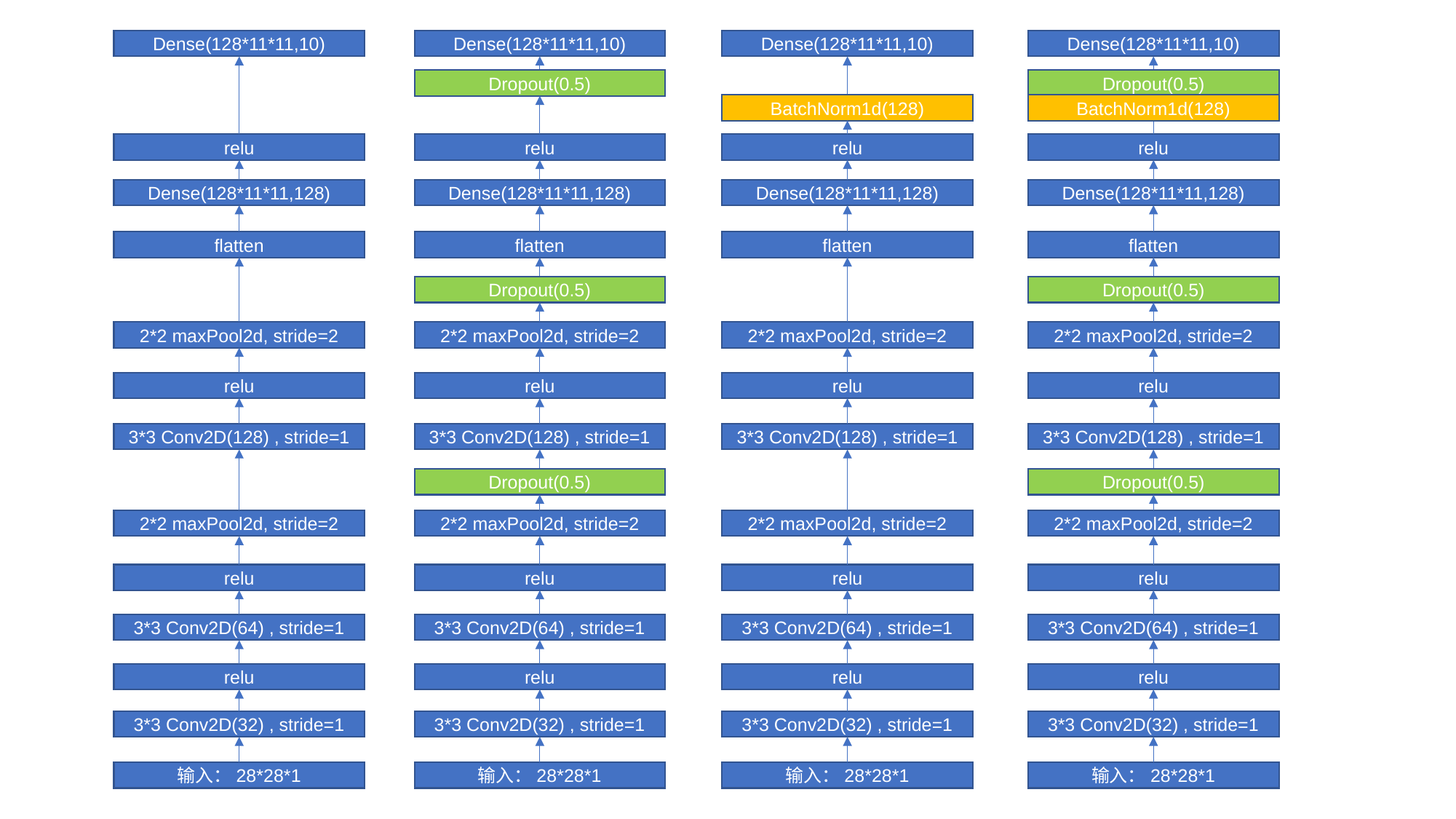

Dense(128*11*11,10)
Dense(128*11*11,10)
Dense(128*11*11,10)
Dense(128*11*11,10)
Dropout(0.5)
Dropout(0.5)
BatchNorm1d(128)
BatchNorm1d(128)
relu
relu
relu
relu
Dense(128*11*11,128)
Dense(128*11*11,128)
Dense(128*11*11,128)
Dense(128*11*11,128)
flatten
flatten
flatten
flatten
Dropout(0.5)
Dropout(0.5)
2*2 maxPool2d, stride=2
2*2 maxPool2d, stride=2
2*2 maxPool2d, stride=2
2*2 maxPool2d, stride=2
relu
relu
relu
relu
3*3 Conv2D(128) , stride=1
3*3 Conv2D(128) , stride=1
3*3 Conv2D(128) , stride=1
3*3 Conv2D(128) , stride=1
Dropout(0.5)
Dropout(0.5)
2*2 maxPool2d, stride=2
2*2 maxPool2d, stride=2
2*2 maxPool2d, stride=2
2*2 maxPool2d, stride=2
relu
relu
relu
relu
3*3 Conv2D(64) , stride=1
3*3 Conv2D(64) , stride=1
3*3 Conv2D(64) , stride=1
3*3 Conv2D(64) , stride=1
relu
relu
relu
relu
3*3 Conv2D(32) , stride=1
3*3 Conv2D(32) , stride=1
3*3 Conv2D(32) , stride=1
3*3 Conv2D(32) , stride=1
输入：28*28*1
输入：28*28*1
输入：28*28*1
输入：28*28*1